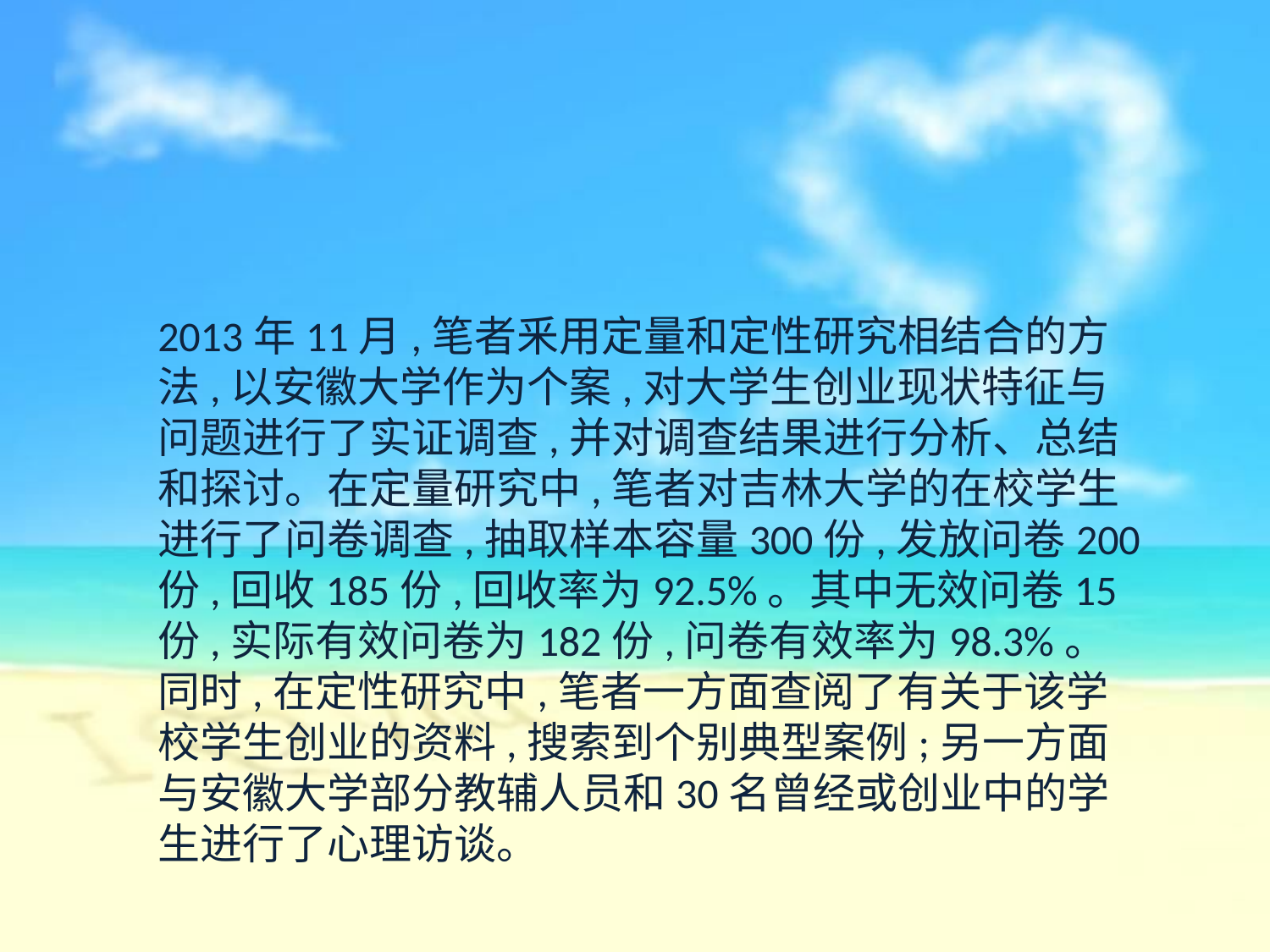

2013年11月,笔者釆用定量和定性研究相结合的方法,以安徽大学作为个案,对大学生创业现状特征与问题进行了实证调查,并对调查结果进行分析、总结和探讨。在定量研究中,笔者对吉林大学的在校学生进行了问卷调查,抽取样本容量300份,发放问卷200份,回收185份,回收率为92.5%。其中无效问卷15份,实际有效问卷为182份,问卷有效率为98.3%。同时,在定性研究中,笔者一方面查阅了有关于该学校学生创业的资料,搜索到个别典型案例;另一方面与安徽大学部分教辅人员和30名曾经或创业中的学生进行了心理访谈。